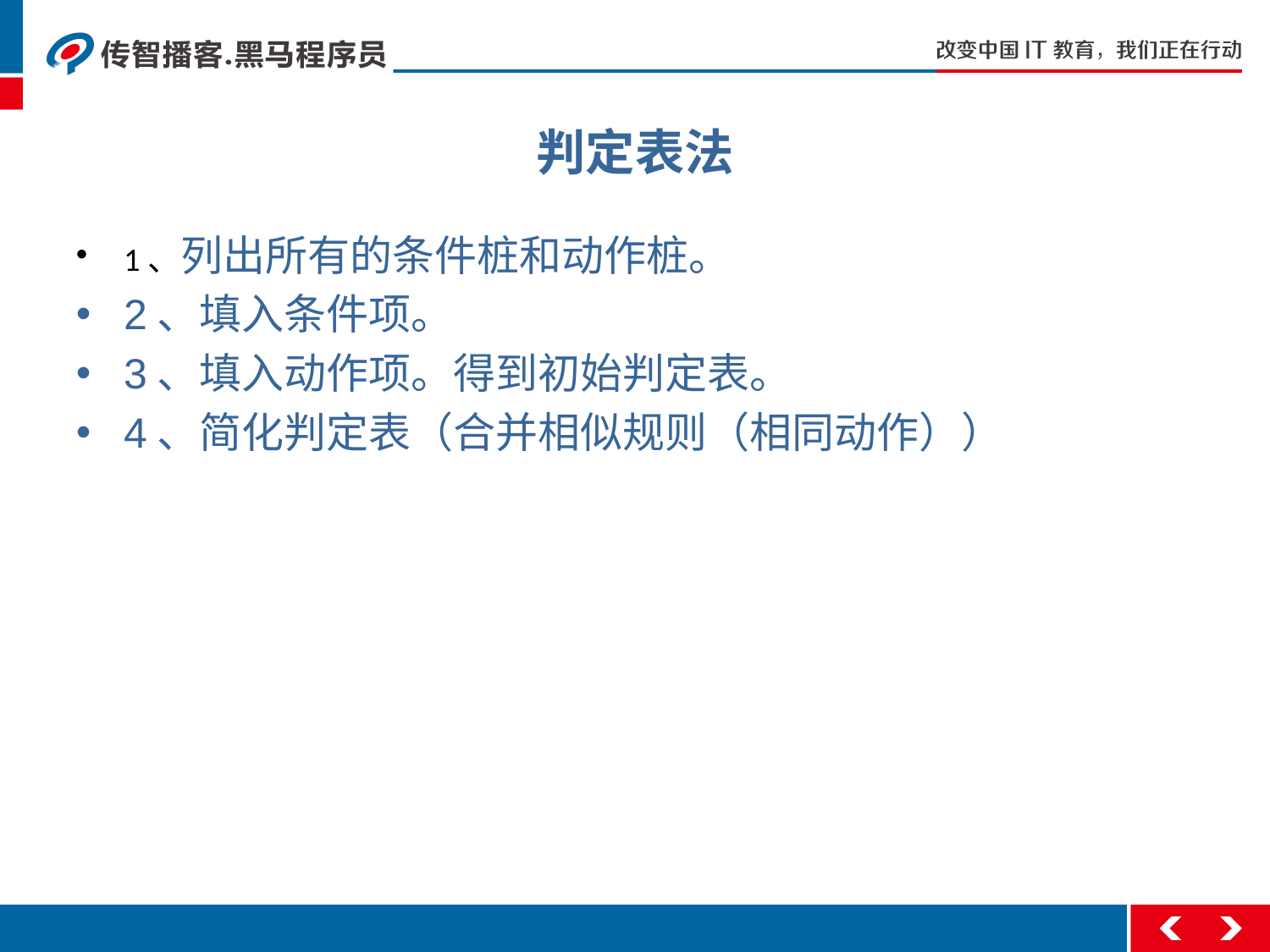

判定表法
1、列出所有的条件桩和动作桩。
2、填入条件项。
3、填入动作项。得到初始判定表。
4、简化判定表（合并相似规则（相同动作））